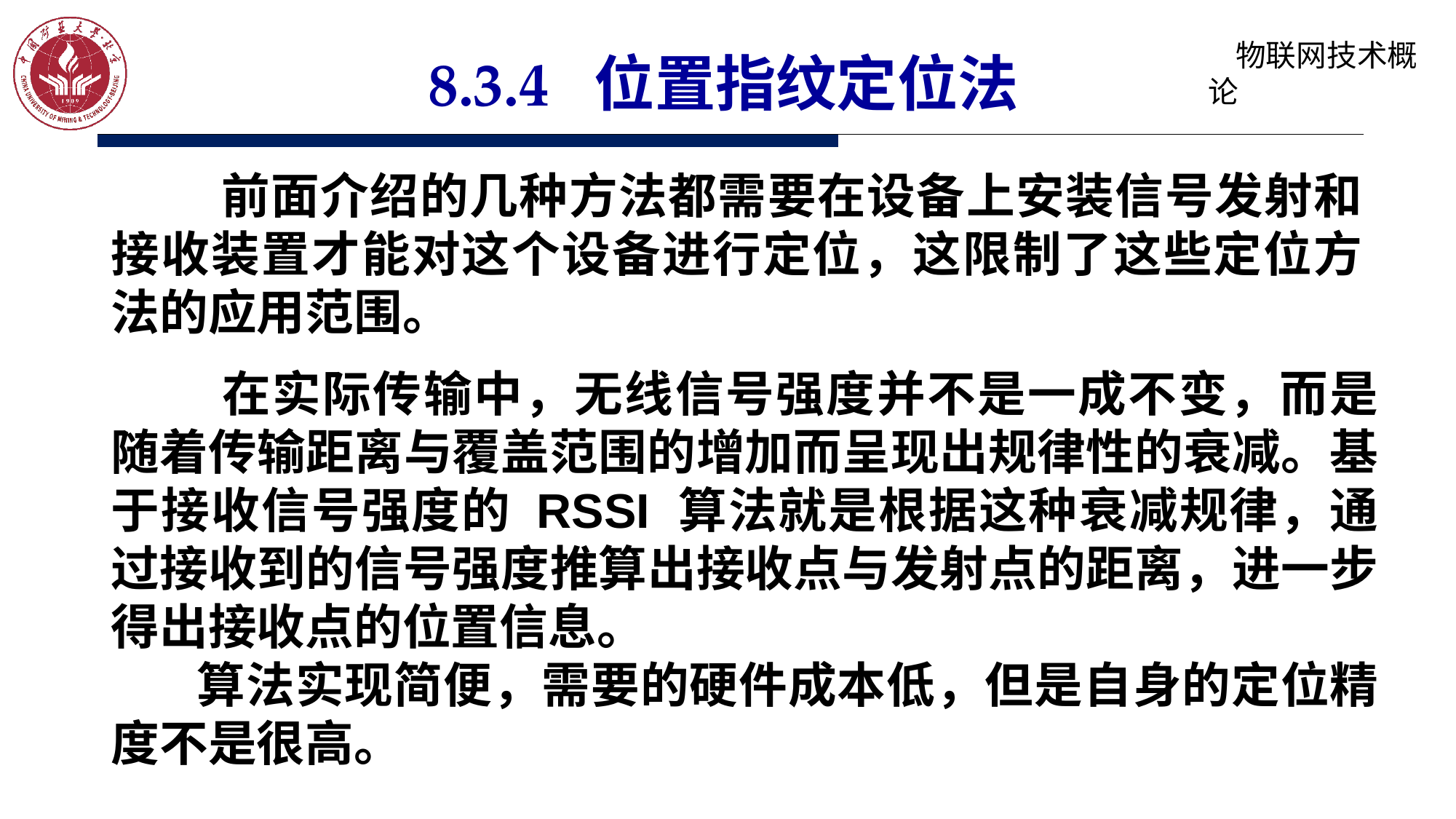

# 8.3.4  位置指纹定位法
	前面介绍的几种方法都需要在设备上安装信号发射和接收装置才能对这个设备进行定位，这限制了这些定位方法的应用范围。

	在实际传输中，无线信号强度并不是一成不变，而是随着传输距离与覆盖范围的增加而呈现出规律性的衰减。基于接收信号强度的 RSSI 算法就是根据这种衰减规律，通过接收到的信号强度推算出接收点与发射点的距离，进一步得出接收点的位置信息。
算法实现简便，需要的硬件成本低，但是自身的定位精度不是很高。